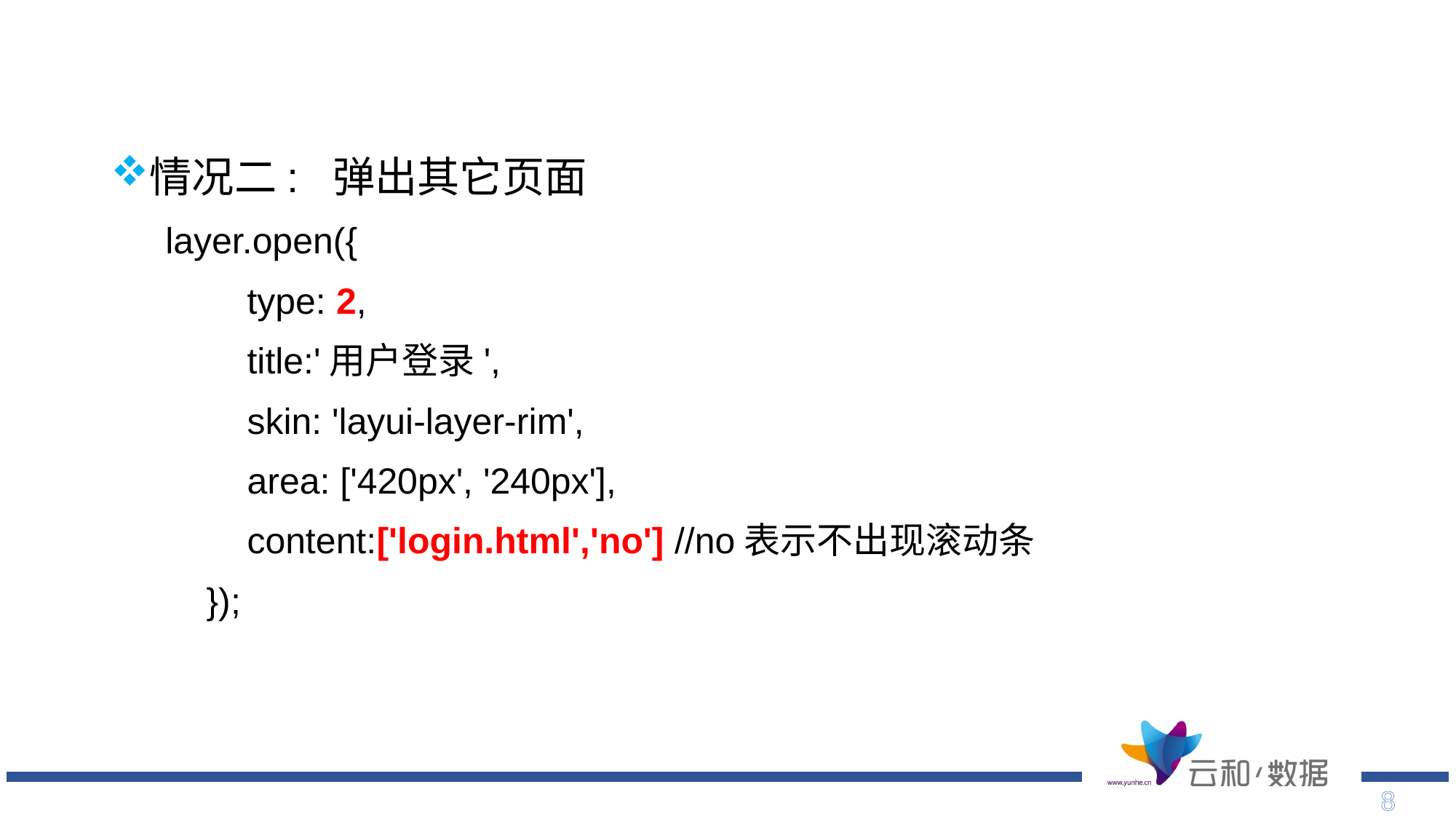

情况二:  弹出其它页面
layer.open({
        type: 2,
        title:'用户登录',
        skin: 'layui-layer-rim',
        area: ['420px', '240px'],
        content:['login.html','no'] //no表示不出现滚动条
    });